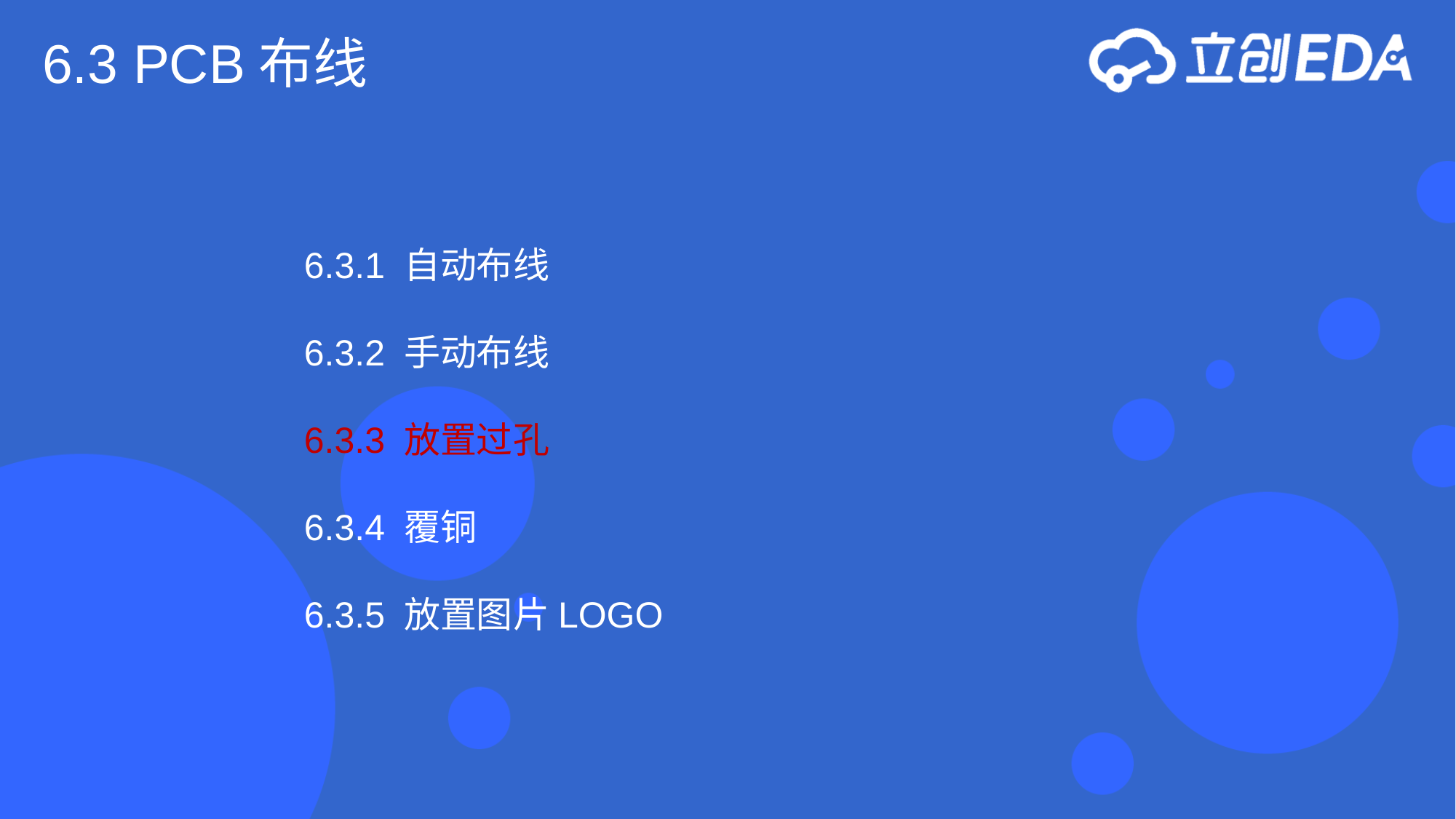

6.3 PCB布线
6.3.1 自动布线

6.3.2 手动布线

6.3.3 放置过孔

6.3.4 覆铜

6.3.5 放置图片LOGO